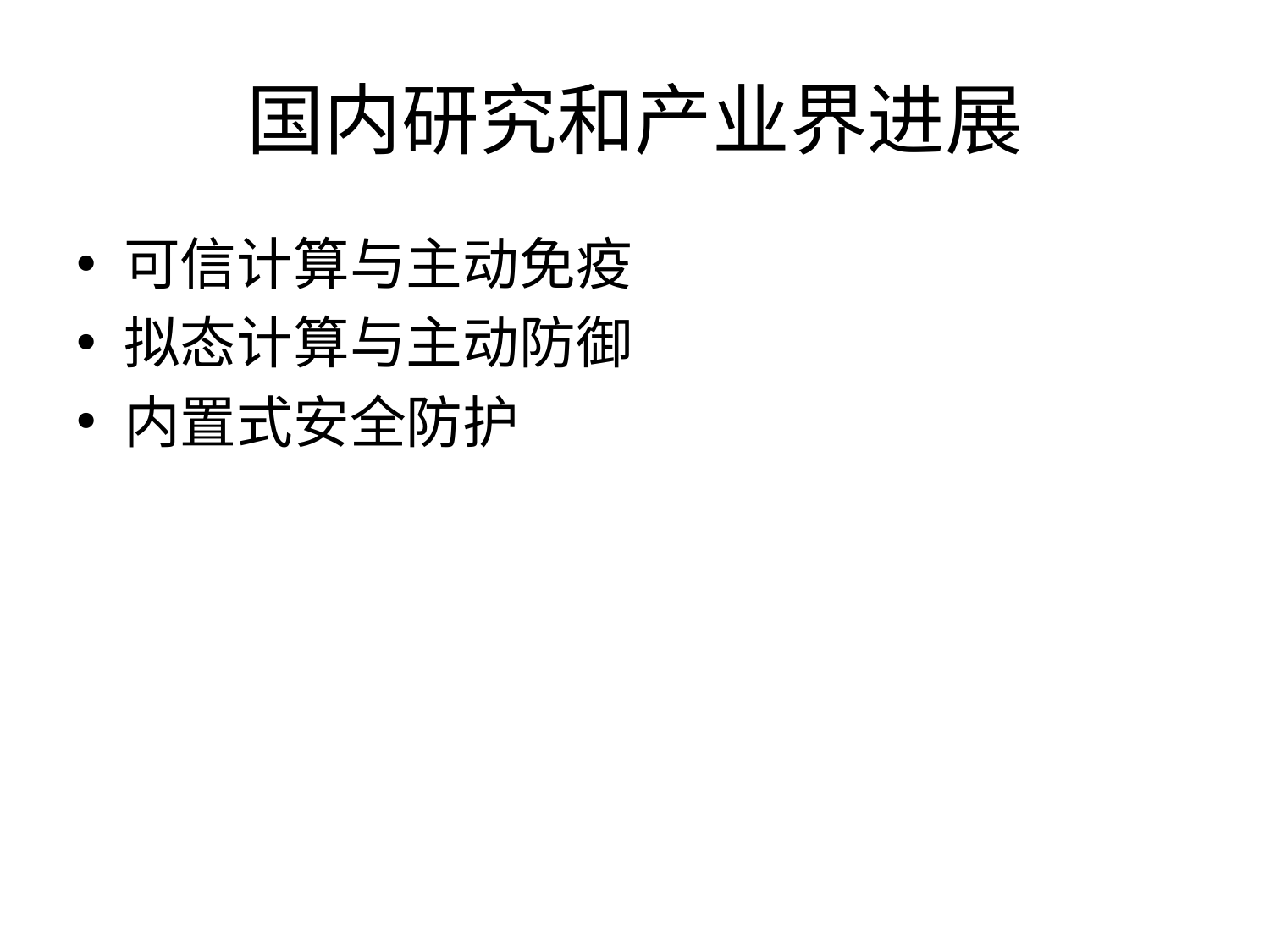

# 国内研究和产业界进展
可信计算与主动免疫
拟态计算与主动防御
内置式安全防护